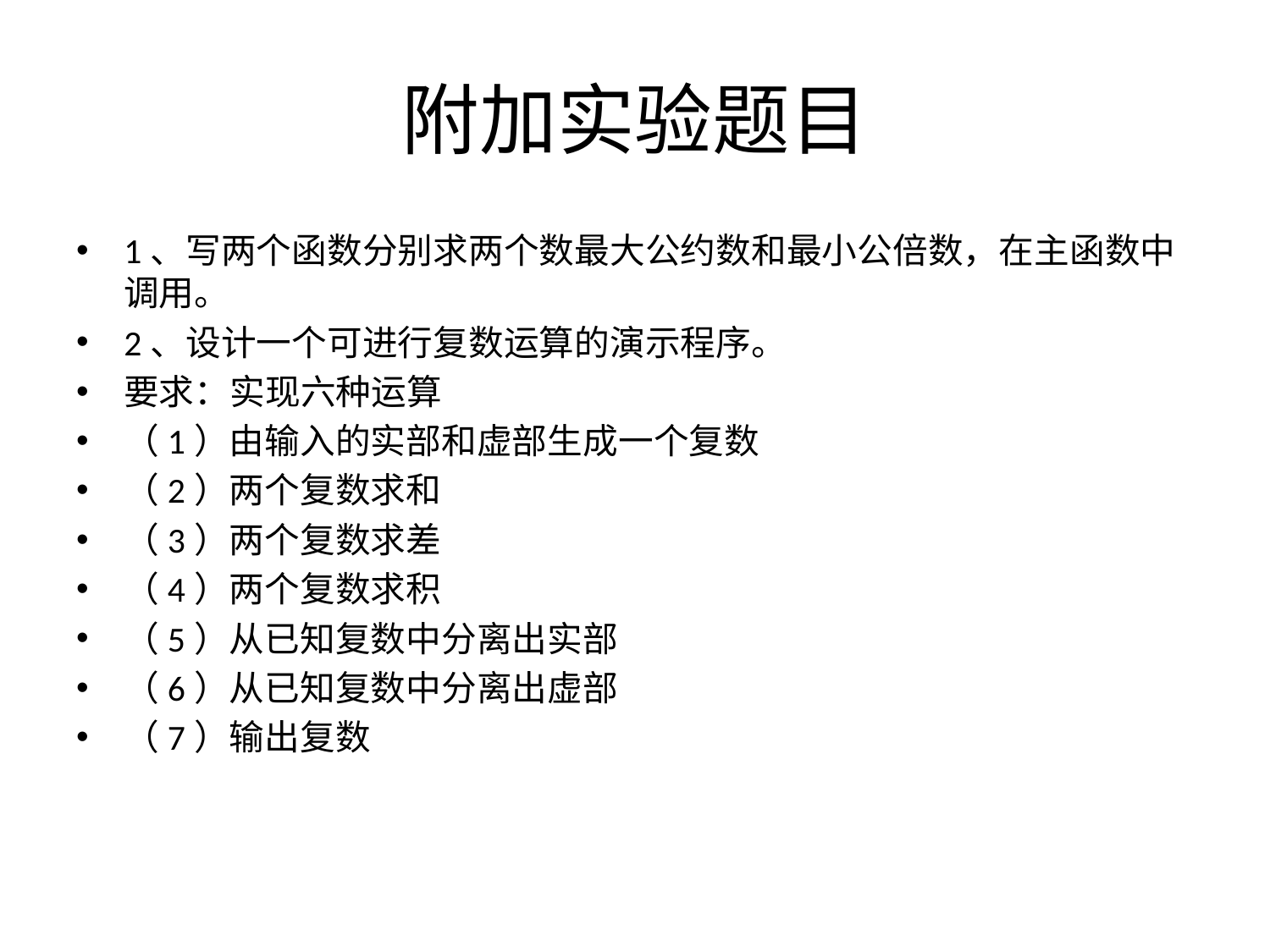

# 附加实验题目
1、写两个函数分别求两个数最大公约数和最小公倍数，在主函数中调用。
2、设计一个可进行复数运算的演示程序。
要求：实现六种运算
（1）由输入的实部和虚部生成一个复数
（2）两个复数求和
（3）两个复数求差
（4）两个复数求积
（5）从已知复数中分离出实部
（6）从已知复数中分离出虚部
（7）输出复数